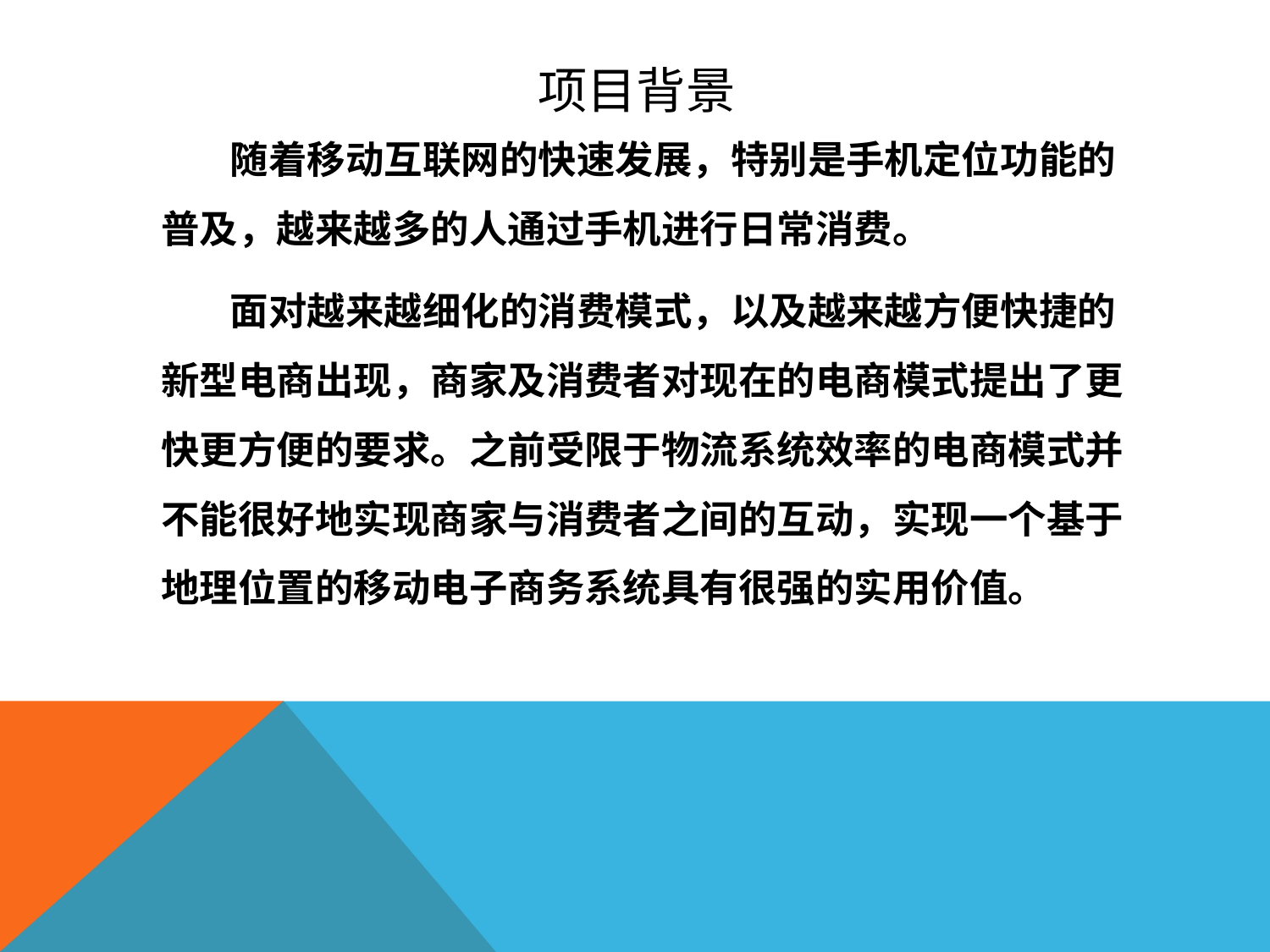

# 项目背景
            随着移动互联网的快速发展，特别是手机定位功能的普及，越来越多的人通过手机进行日常消费。
            面对越来越细化的消费模式，以及越来越方便快捷的新型电商出现，商家及消费者对现在的电商模式提出了更快更方便的要求。之前受限于物流系统效率的电商模式并不能很好地实现商家与消费者之间的互动，实现一个基于地理位置的移动电子商务系统具有很强的实用价值。